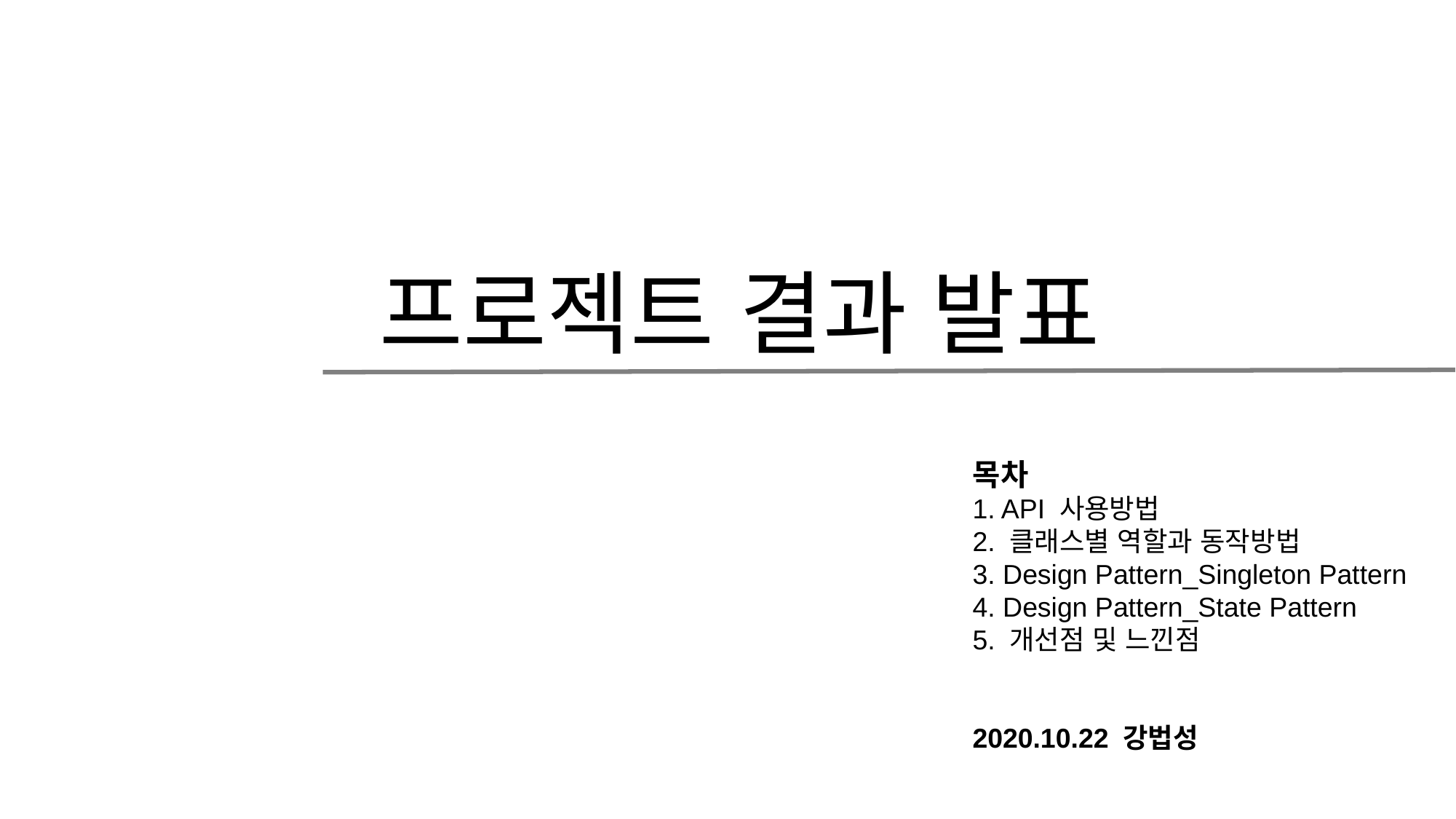

# 프로젝트 결과 발표
목차
1. API 사용방법
2. 클래스별 역할과 동작방법
3. Design Pattern_Singleton Pattern
4. Design Pattern_State Pattern
5. 개선점 및 느낀점

2020.10.22 강법성